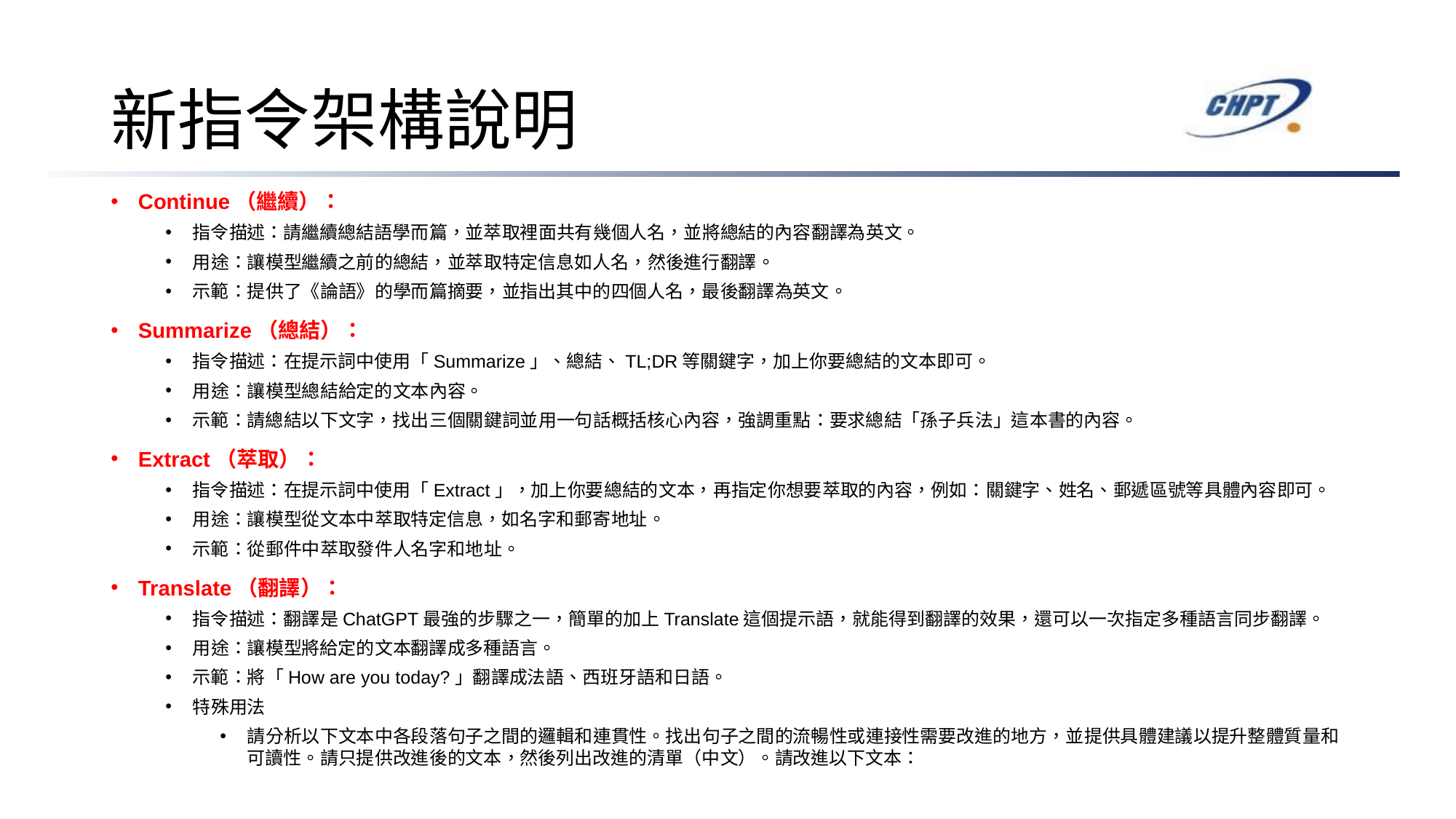

# 新指令架構說明
Continue（繼續）：
指令描述：請繼續總結語學而篇，並萃取裡面共有幾個人名，並將總結的內容翻譯為英文。
用途：讓模型繼續之前的總結，並萃取特定信息如人名，然後進行翻譯。
示範：提供了《論語》的學而篇摘要，並指出其中的四個人名，最後翻譯為英文。
Summarize（總結）：
指令描述：在提示詞中使用「Summarize」、總結、TL;DR等關鍵字，加上你要總結的文本即可。
用途：讓模型總結給定的文本內容。
示範：請總結以下文字，找出三個關鍵詞並用一句話概括核心內容，強調重點：要求總結「孫子兵法」這本書的內容。
Extract（萃取）：
指令描述：在提示詞中使用「Extract」，加上你要總結的文本，再指定你想要萃取的內容，例如：關鍵字、姓名、郵遞區號等具體內容即可。
用途：讓模型從文本中萃取特定信息，如名字和郵寄地址。
示範：從郵件中萃取發件人名字和地址。
Translate（翻譯）：
指令描述：翻譯是ChatGPT最強的步驟之一，簡單的加上Translate這個提示語，就能得到翻譯的效果，還可以一次指定多種語言同步翻譯。
用途：讓模型將給定的文本翻譯成多種語言。
示範：將「How are you today?」翻譯成法語、西班牙語和日語。
特殊用法
請分析以下文本中各段落句子之間的邏輯和連貫性。找出句子之間的流暢性或連接性需要改進的地方，並提供具體建議以提升整體質量和可讀性。請只提供改進後的文本，然後列出改進的清單（中文）。請改進以下文本：